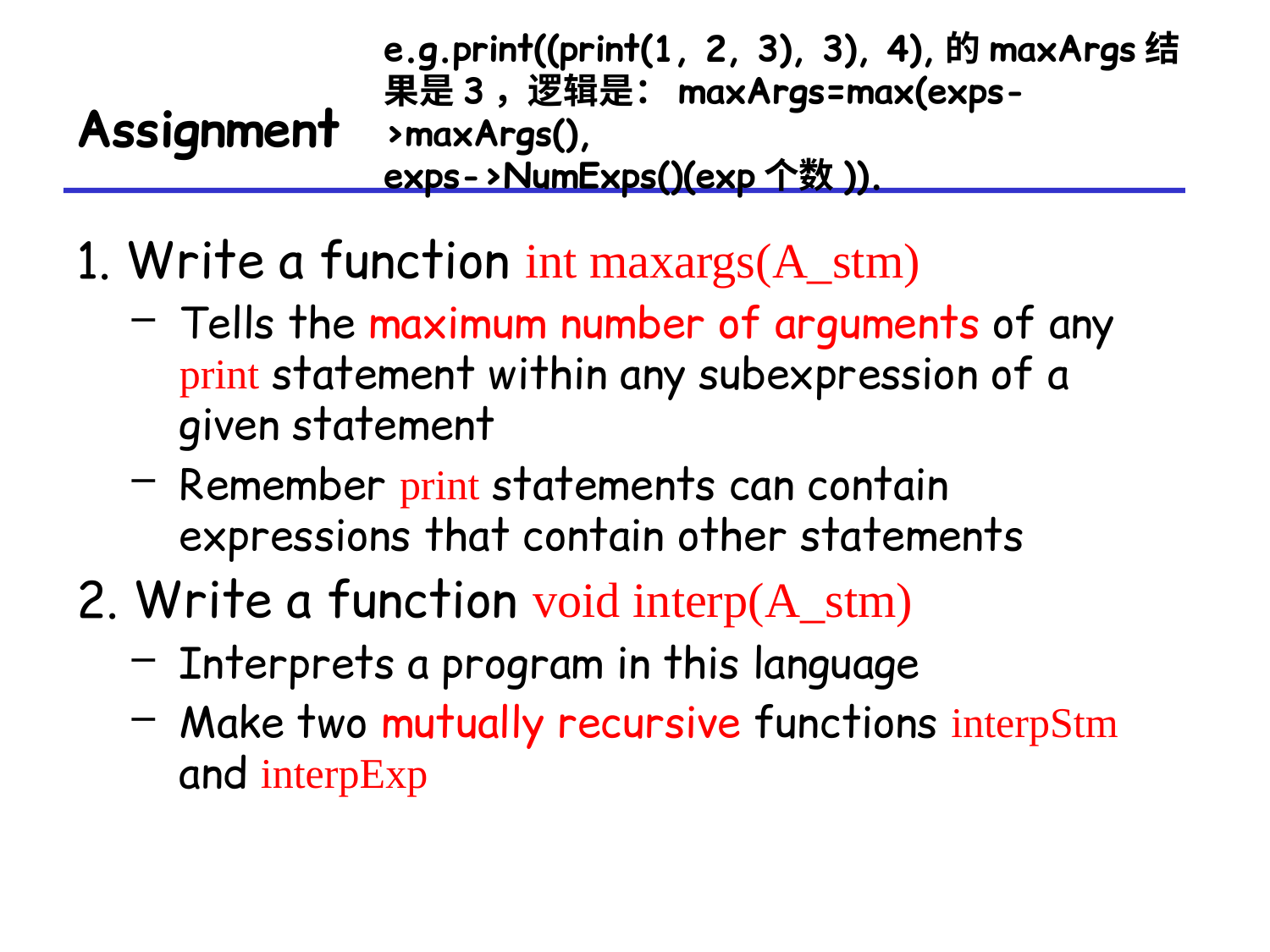

e.g.print((print(1, 2, 3), 3), 4),的maxArgs结果是3，逻辑是：maxArgs=max(exps->maxArgs(),
exps->NumExps()(exp个数)).
# Assignment
1. Write a function int maxargs(A_stm)
Tells the maximum number of arguments of any print statement within any subexpression of a given statement
Remember print statements can contain expressions that contain other statements
2. Write a function void interp(A_stm)
Interprets a program in this language
Make two mutually recursive functions interpStm and interpExp
37